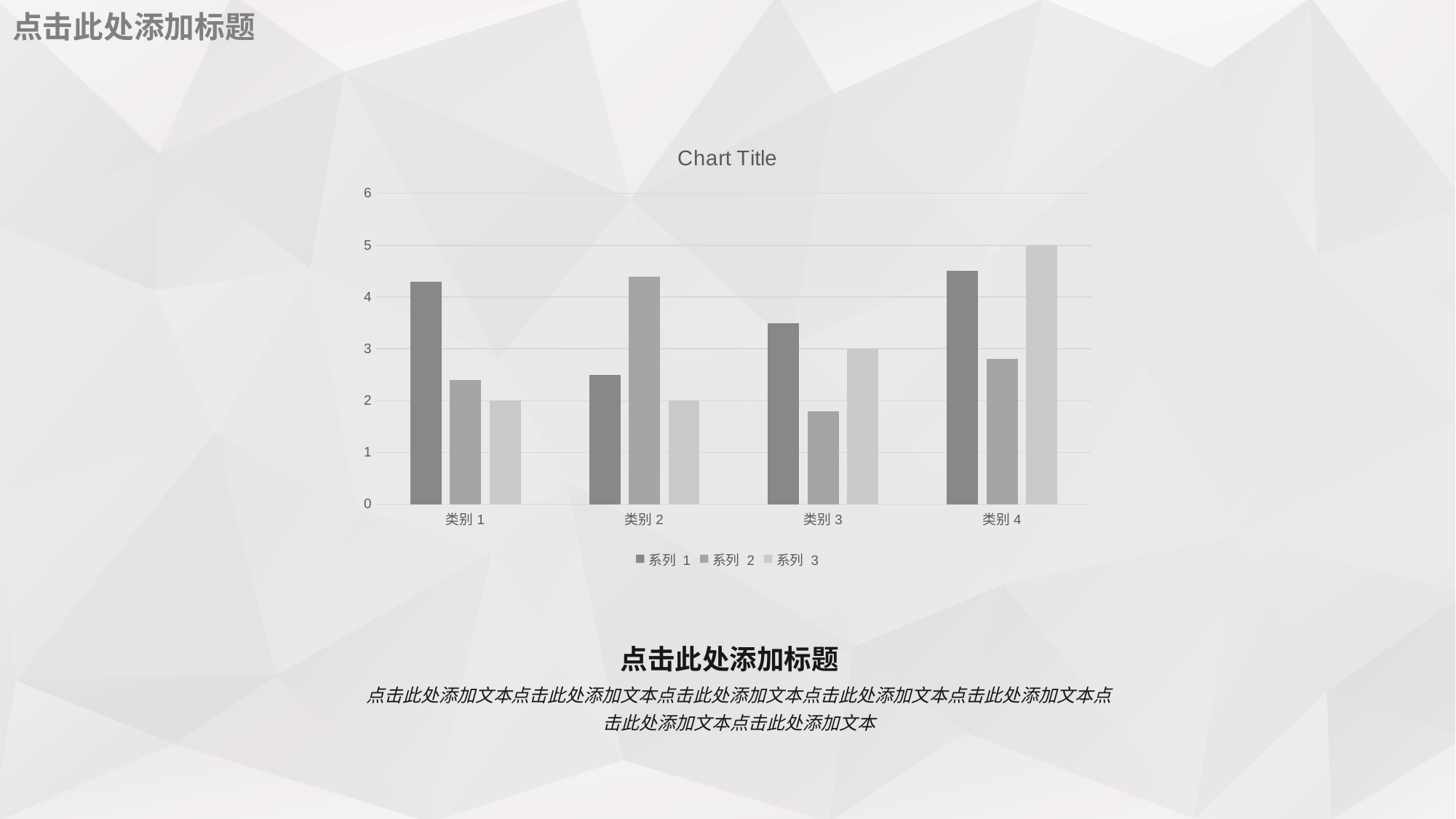

点击此处添加标题

### Chart:

| Category | 系列 1 | 系列 2 | 系列 3 |
|---|---|---|---|
| 类别1 | 4.3 | 2.4 | 2.0 |
| 类别2 | 2.5 | 4.4 | 2.0 |
| 类别3 | 3.5 | 1.8 | 3.0 |
| 类别4 | 4.5 | 2.8 | 5.0 |
点击此处添加标题
点击此处添加文本点击此处添加文本点击此处添加文本点击此处添加文本点击此处添加文本点击此处添加文本点击此处添加文本